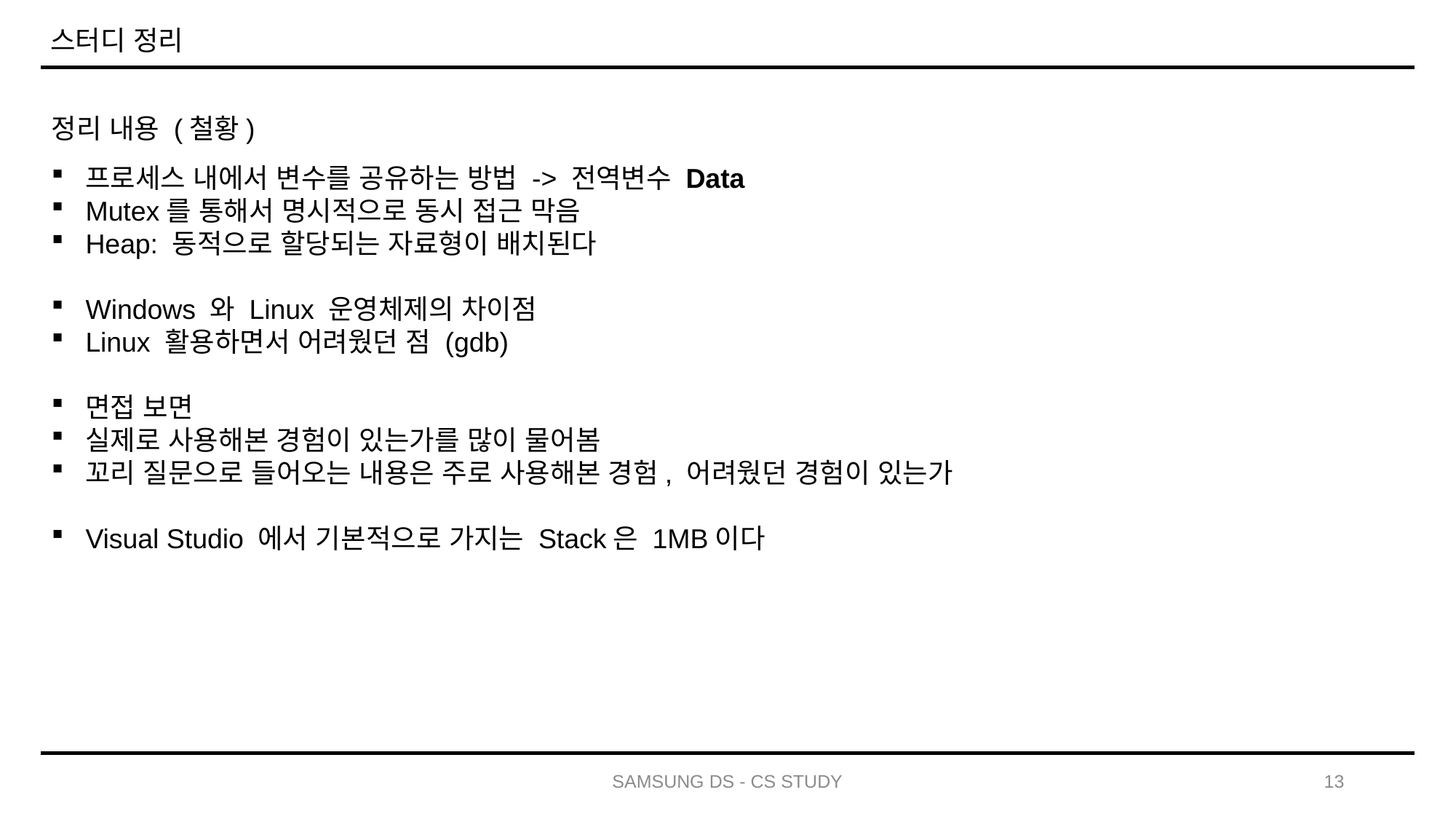

스터디 정리
정리 내용 (철황)
프로세스 내에서 변수를 공유하는 방법 -> 전역변수 Data
Mutex를 통해서 명시적으로 동시 접근 막음
Heap: 동적으로 할당되는 자료형이 배치된다

Windows 와 Linux 운영체제의 차이점
Linux 활용하면서 어려웠던 점 (gdb)

면접 보면
실제로 사용해본 경험이 있는가를 많이 물어봄
꼬리 질문으로 들어오는 내용은 주로 사용해본 경험, 어려웠던 경험이 있는가

Visual Studio 에서 기본적으로 가지는 Stack은 1MB이다
SAMSUNG DS - CS STUDY
13